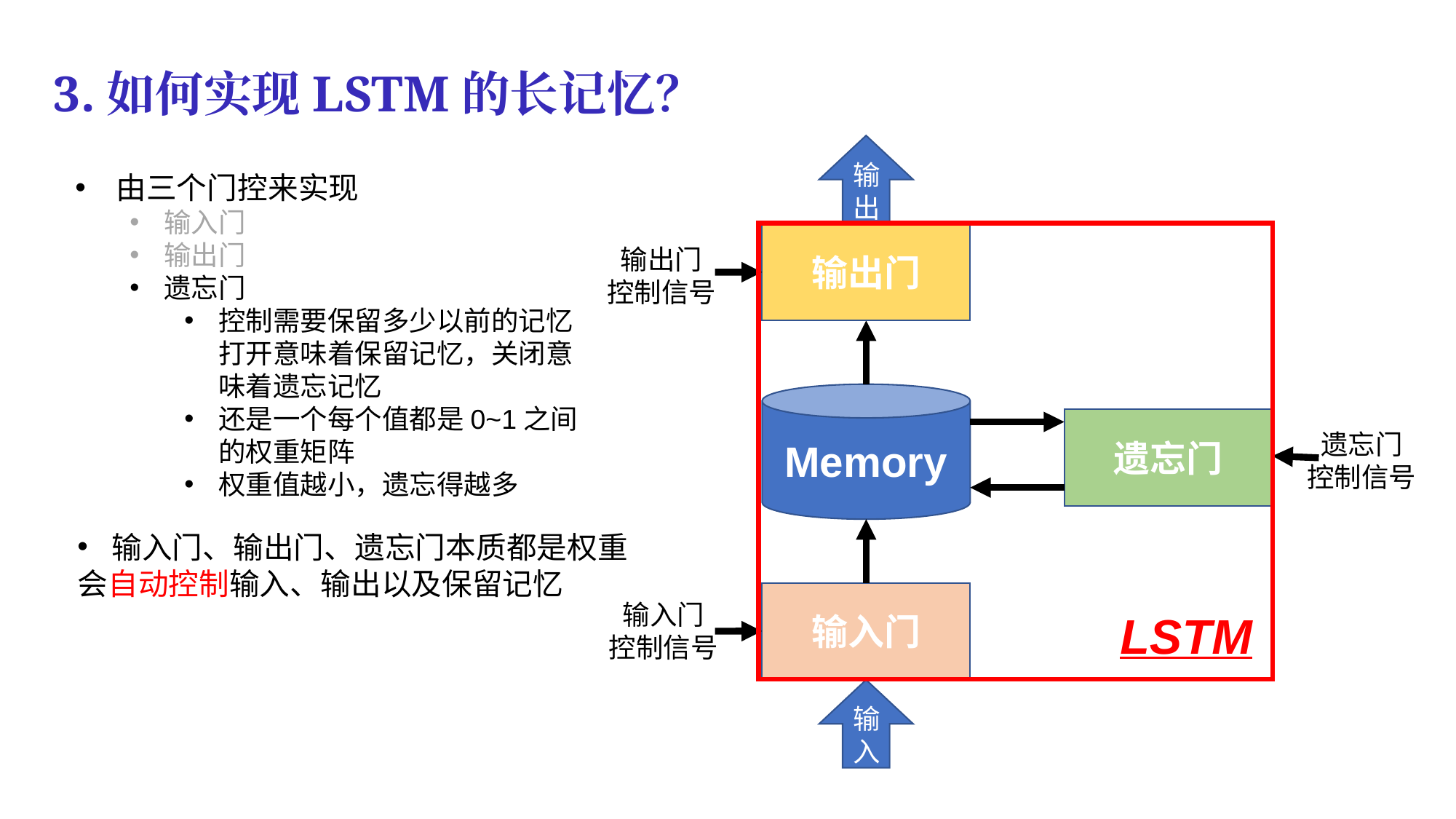

3.如何实现LSTM的长记忆？
输出
由三个门控来实现
输入门
输出门
遗忘门
控制需要保留多少以前的记忆打开意味着保留记忆，关闭意味着遗忘记忆
还是一个每个值都是0~1之间的权重矩阵
权重值越小，遗忘得越多

输出门
输出门
控制信号
Memory
遗忘门
遗忘门
控制信号
输入门、输出门、遗忘门本质都是权重
会自动控制输入、输出以及保留记忆
输入门
输入门
控制信号
LSTM
输入